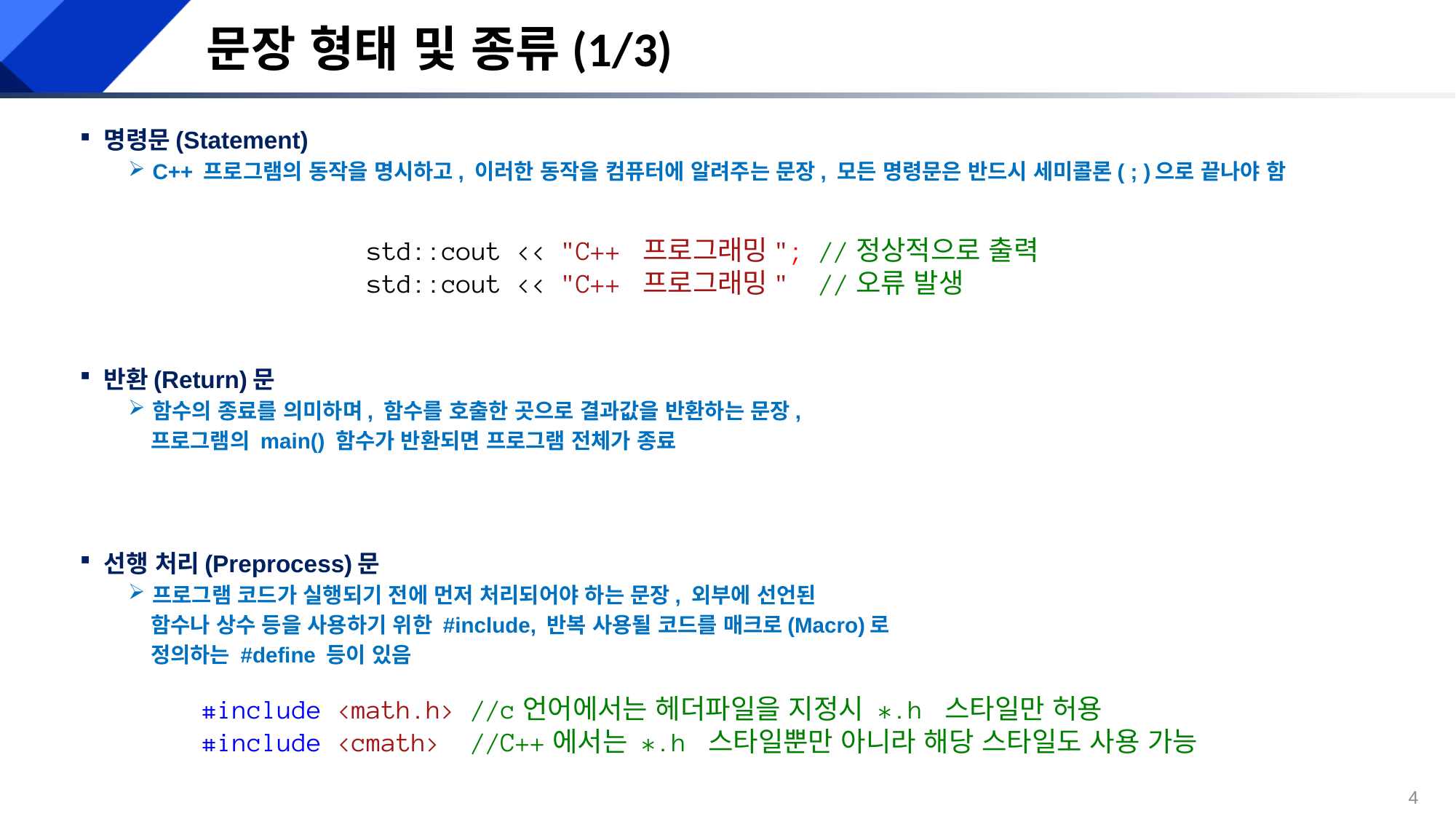

# 문장 형태 및 종류(1/3)
명령문(Statement)
C++ 프로그램의 동작을 명시하고, 이러한 동작을 컴퓨터에 알려주는 문장, 모든 명령문은 반드시 세미콜론( ; )으로 끝나야 함

반환(Return)문
함수의 종료를 의미하며, 함수를 호출한 곳으로 결과값을 반환하는 문장,
   프로그램의 main() 함수가 반환되면 프로그램 전체가 종료

선행 처리(Preprocess)문
프로그램 코드가 실행되기 전에 먼저 처리되어야 하는 문장, 외부에 선언된
   함수나 상수 등을 사용하기 위한 #include, 반복 사용될 코드를 매크로(Macro)로
   정의하는 #define 등이 있음

std::cout << "C++ 프로그래밍"; //정상적으로 출력
std::cout << "C++ 프로그래밍"  //오류 발생
#include <math.h> //c언어에서는 헤더파일을 지정시 *.h 스타일만 허용
#include <cmath>  //C++에서는 *.h 스타일뿐만 아니라 해당 스타일도 사용 가능
4